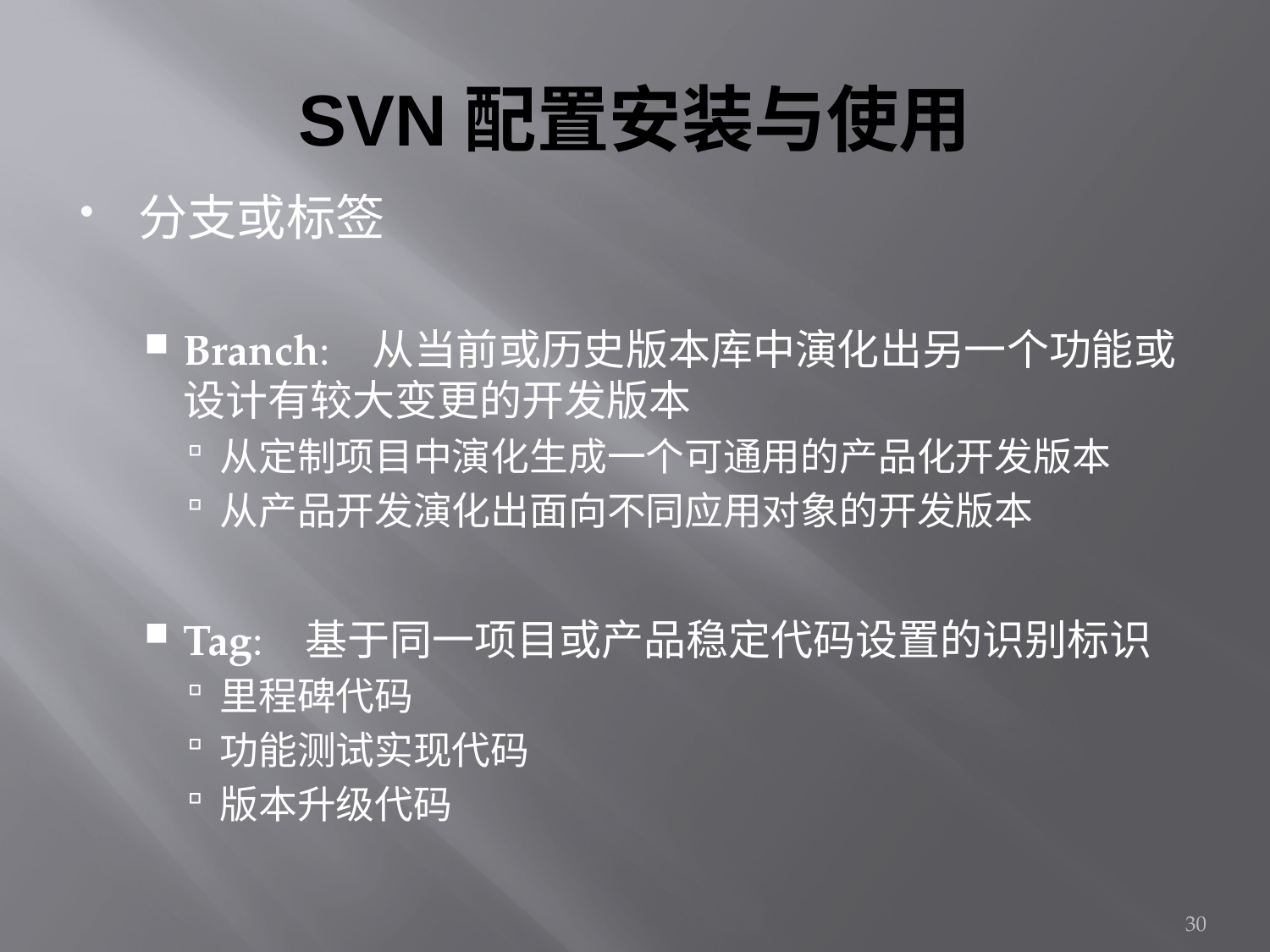

# SVN配置安装与使用
分支或标签

Branch:   从当前或历史版本库中演化出另一个功能或设计有较大变更的开发版本
从定制项目中演化生成一个可通用的产品化开发版本
从产品开发演化出面向不同应用对象的开发版本

Tag:   基于同一项目或产品稳定代码设置的识别标识
里程碑代码
功能测试实现代码
版本升级代码
30